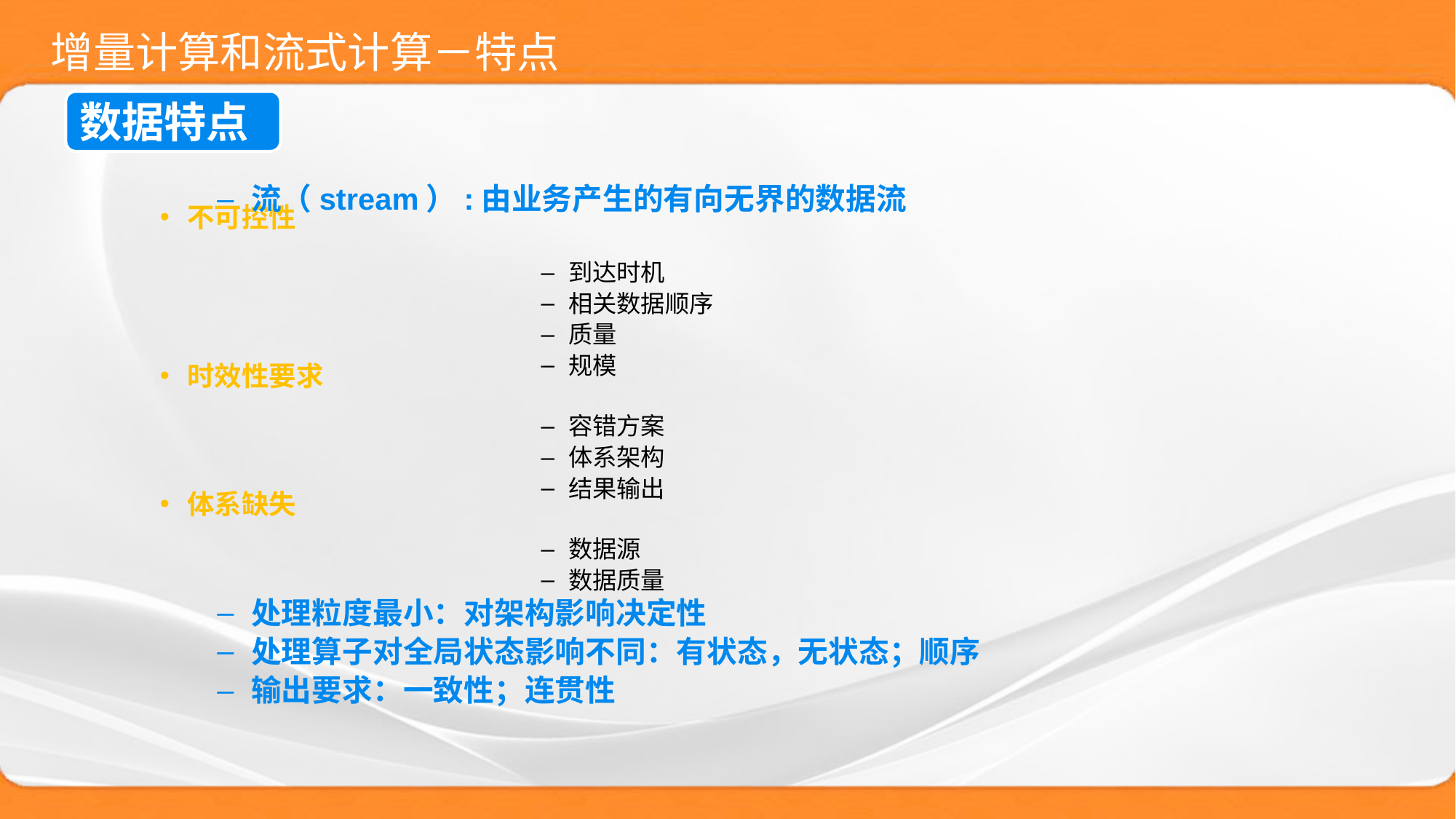

# 增量计算和流式计算－特点
数据特点

不可控性

时效性要求

体系缺失

到达时机
相关数据顺序
质量
规模

容错方案
体系架构
结果输出

数据源
数据质量

流（stream）:由业务产生的有向无界的数据流

处理粒度最小：对架构影响决定性
处理算子对全局状态影响不同：有状态，无状态；顺序
输出要求：一致性；连贯性